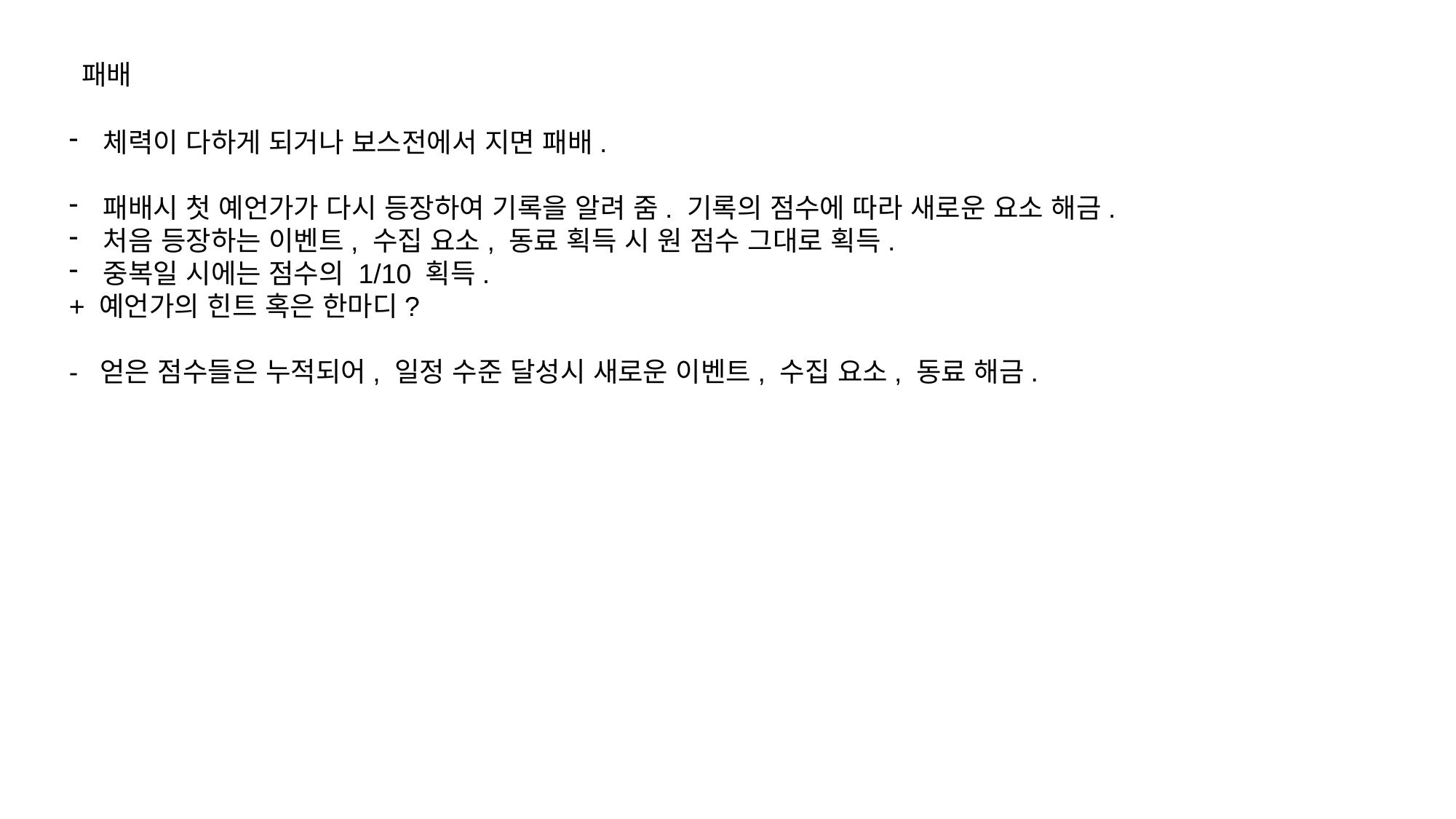

패배
체력이 다하게 되거나 보스전에서 지면 패배.

패배시 첫 예언가가 다시 등장하여 기록을 알려 줌. 기록의 점수에 따라 새로운 요소 해금.
처음 등장하는 이벤트, 수집 요소, 동료 획득 시 원 점수 그대로 획득.
중복일 시에는 점수의 1/10 획득.
+ 예언가의 힌트 혹은 한마디?

-  얻은 점수들은 누적되어, 일정 수준 달성시 새로운 이벤트, 수집 요소, 동료 해금.